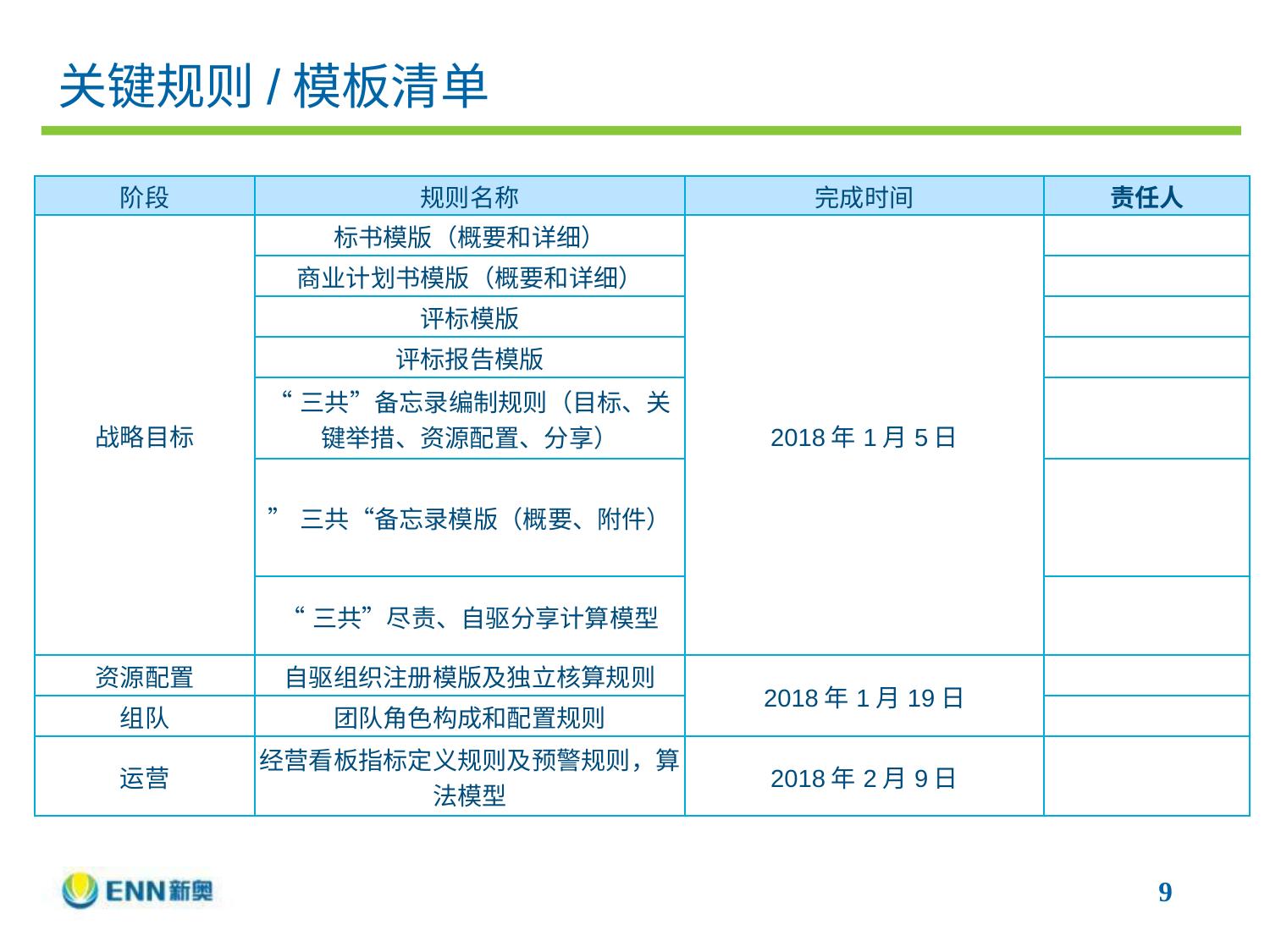

# 关键规则/模板清单
| 阶段 | 规则名称 | 完成时间 | 责任人 |
| --- | --- | --- | --- |
| 战略目标 | 标书模版（概要和详细） | 2018年1月5日 |  |
|  | 商业计划书模版（概要和详细） |  |  |
|  | 评标模版 |  |  |
|  | 评标报告模版 |  |  |
|  | “三共”备忘录编制规则（目标、关键举措、资源配置、分享） |  |  |
|  | ”三共“备忘录模版（概要、附件） |  |  |
|  | “三共”尽责、自驱分享计算模型 |  |  |
| 资源配置 | 自驱组织注册模版及独立核算规则 | 2018年1月19日 |  |
| 组队 | 团队角色构成和配置规则 |  |  |
| 运营 | 经营看板指标定义规则及预警规则，算法模型 | 2018年2月9日 |  |
9